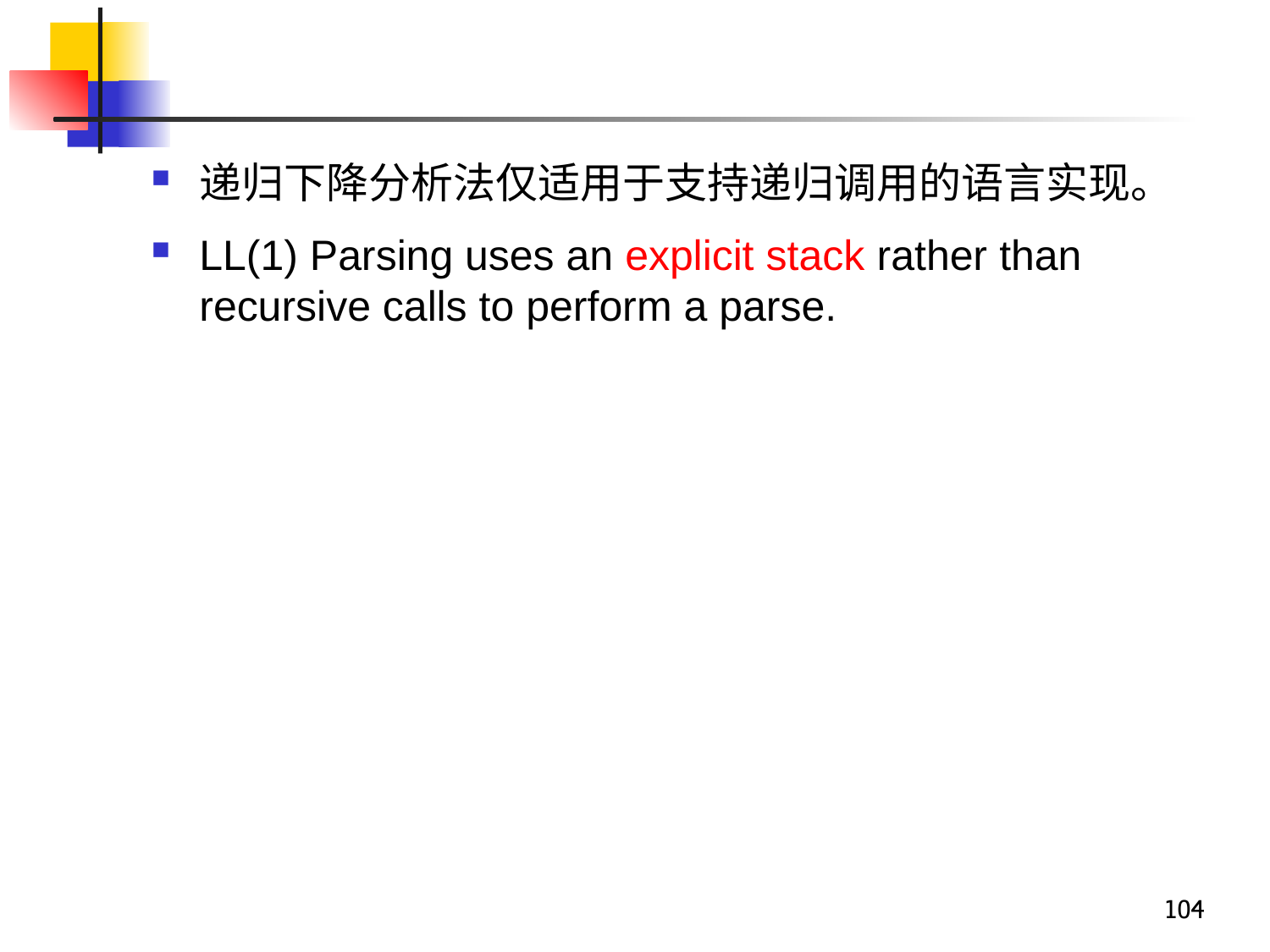

#
递归下降分析法仅适用于支持递归调用的语言实现。
LL(1) Parsing uses an explicit stack rather than recursive calls to perform a parse.

104